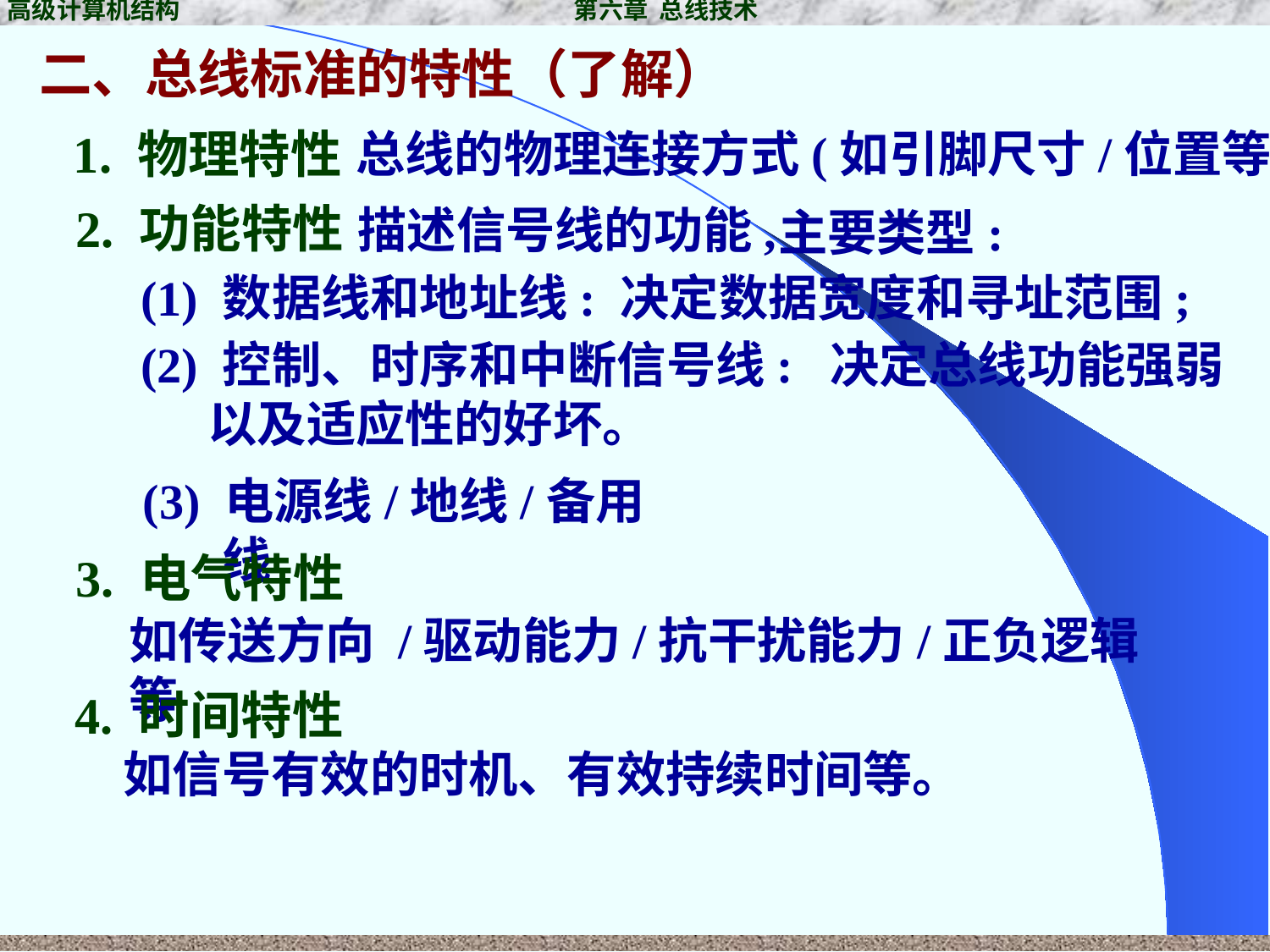

高级计算机结构                                                                     第六章  总线技术
二、总线标准的特性（了解）
1. 物理特性
总线的物理连接方式(如引脚尺寸/位置等)
2. 功能特性
描述信号线的功能,
主要类型:
(1) 数据线和地址线: 决定数据宽度和寻址范围;
(2) 控制、时序和中断信号线:  决定总线功能强弱以及适应性的好坏。
(3) 电源线/地线/备用线
3. 电气特性
如传送方向 /驱动能力/抗干扰能力/正负逻辑等
4. 时间特性
如信号有效的时机、有效持续时间等。